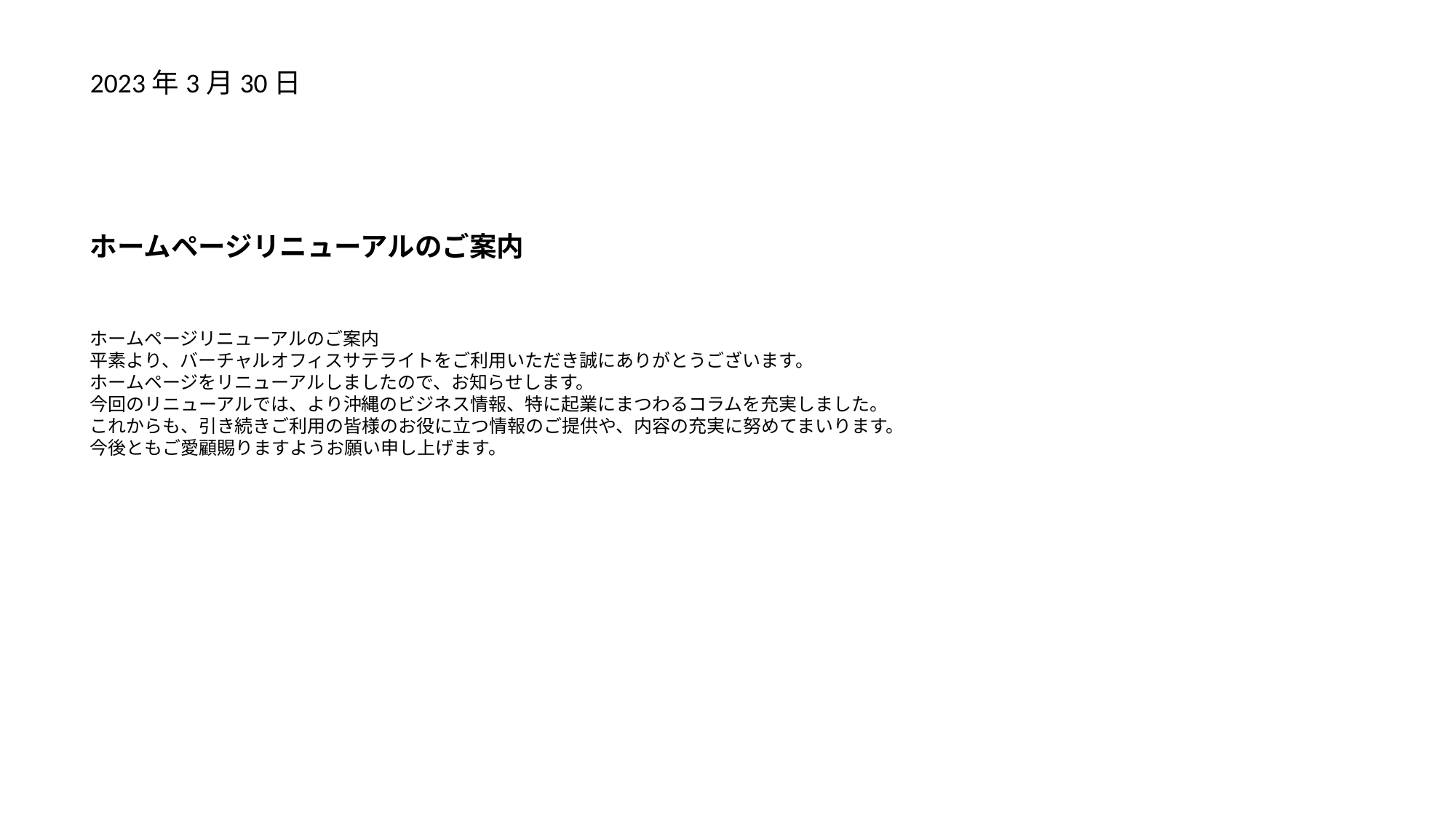

2023年3月30日

ホームページリニューアルのご案内

ホームページリニューアルのご案内
平素より、バーチャルオフィスサテライトをご利用いただき誠にありがとうございます。
ホームページをリニューアルしましたので、お知らせします。
今回のリニューアルでは、より沖縄のビジネス情報、特に起業にまつわるコラムを充実しました。
これからも、引き続きご利用の皆様のお役に立つ情報のご提供や、内容の充実に努めてまいります。
今後ともご愛顧賜りますようお願い申し上げます。